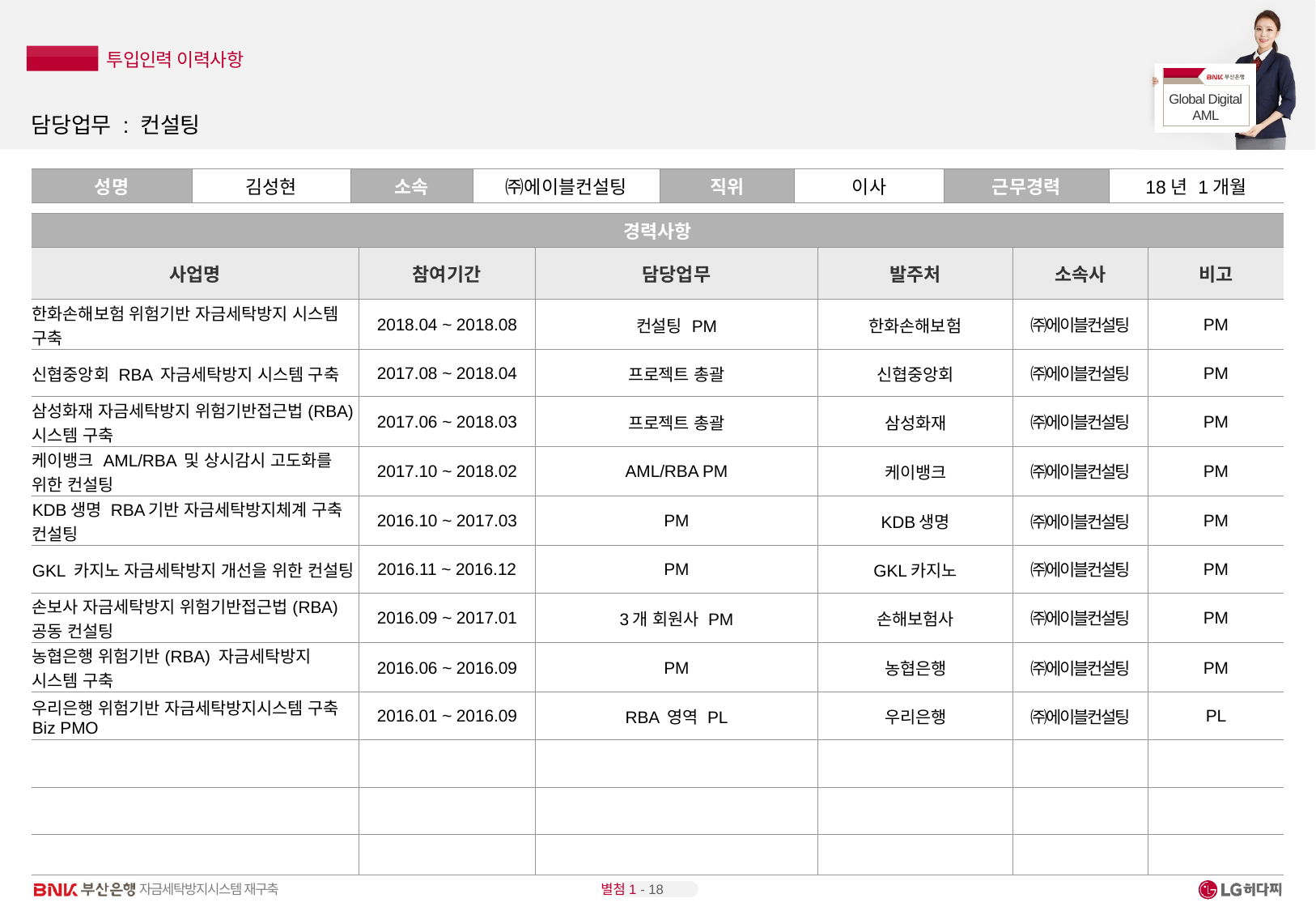

# 담당업무 : 컨설팅
| 성명 | 김성현 | 소속 | ㈜에이블컨설팅 | 직위 | 이사 | 근무경력 | 18년 1개월 |
| --- | --- | --- | --- | --- | --- | --- | --- |
| 경력사항 |  |  |  |  |  |
| --- | --- | --- | --- | --- | --- |
| 사업명 | 참여기간 | 담당업무 | 발주처 | 소속사 | 비고 |
| 한화손해보험 위험기반 자금세탁방지 시스템 구축 | 2018.04 ~ 2018.08 | 컨설팅 PM | 한화손해보험 | ㈜에이블컨설팅 | PM |
| 신협중앙회 RBA 자금세탁방지 시스템 구축 | 2017.08 ~ 2018.04 | 프로젝트 총괄 | 신협중앙회 | ㈜에이블컨설팅 | PM |
| 삼성화재 자금세탁방지 위험기반접근법(RBA)시스템 구축 | 2017.06 ~ 2018.03 | 프로젝트 총괄 | 삼성화재 | ㈜에이블컨설팅 | PM |
| 케이뱅크 AML/RBA 및 상시감시 고도화를 위한 컨설팅 | 2017.10 ~ 2018.02 | AML/RBA PM | 케이뱅크 | ㈜에이블컨설팅 | PM |
| KDB생명 RBA기반 자금세탁방지체계 구축 컨설팅 | 2016.10 ~ 2017.03 | PM | KDB생명 | ㈜에이블컨설팅 | PM |
| GKL 카지노 자금세탁방지 개선을 위한 컨설팅 | 2016.11 ~ 2016.12 | PM | GKL카지노 | ㈜에이블컨설팅 | PM |
| 손보사 자금세탁방지 위험기반접근법(RBA) 공동 컨설팅 | 2016.09 ~ 2017.01 | 3개 회원사 PM | 손해보험사 | ㈜에이블컨설팅 | PM |
| 농협은행 위험기반(RBA) 자금세탁방지 시스템 구축 | 2016.06 ~ 2016.09 | PM | 농협은행 | ㈜에이블컨설팅 | PM |
| 우리은행 위험기반 자금세탁방지시스템 구축 Biz PMO | 2016.01 ~ 2016.09 | RBA 영역 PL | 우리은행 | ㈜에이블컨설팅 | PL |
|  |  |  |  |  |  |
|  |  |  |  |  |  |
|  |  |  |  |  |  |
별첨1 - 18